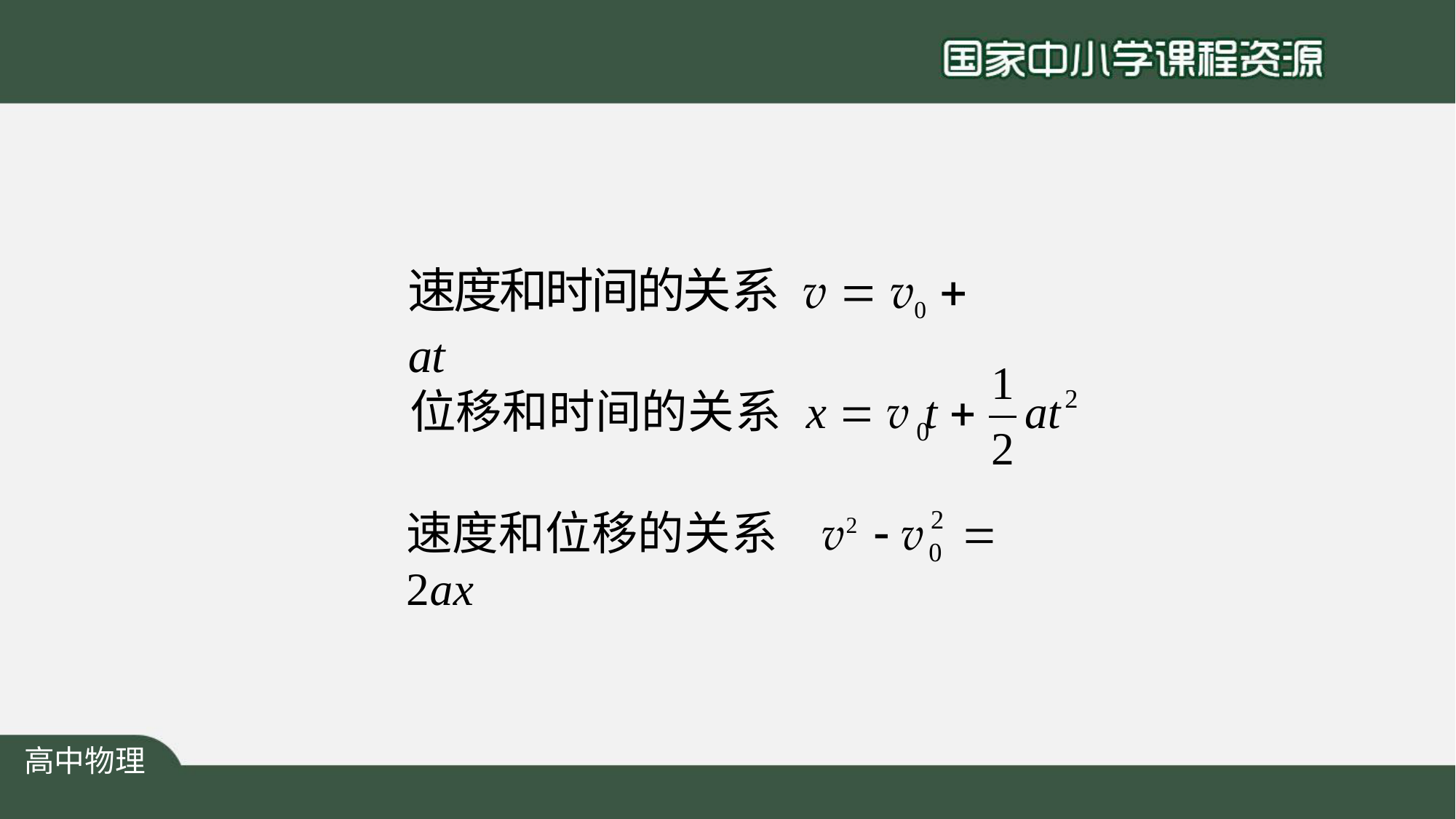

# 速度和时间的关系 v = v0 + at
1
2
2
位移和时间的关系 x = v t +
at
0

2
速度和位移的关系    v2 − v	= 2ax
0
高中物理